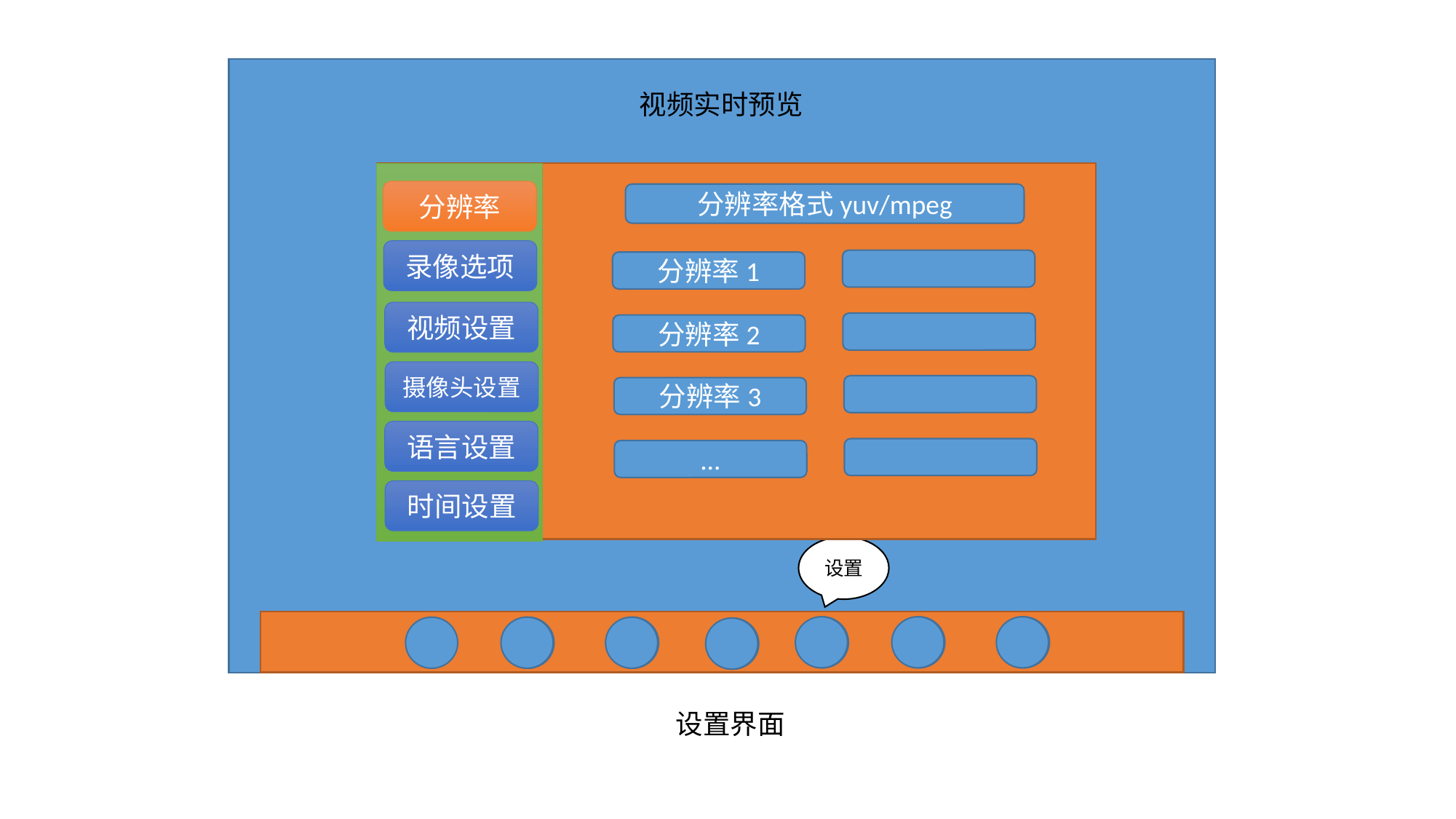

视频实时预览

分辨率
分辨率格式yuv/mpeg
录像选项

分辨率1
视频设置

分辨率2
摄像头设置

分辨率3
语言设置

...
时间设置
设置

设置界面